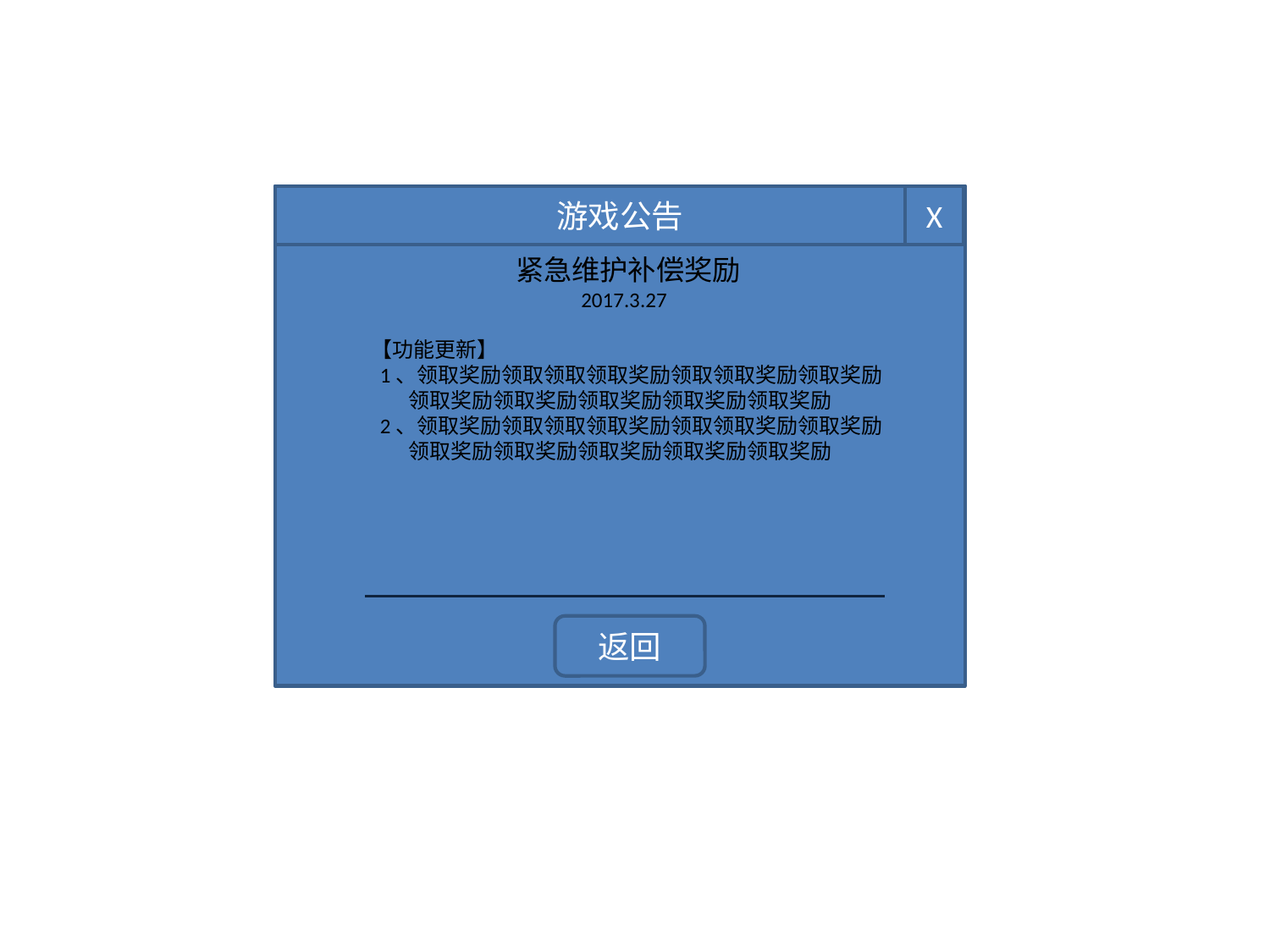

游戏公告
X
           紧急维护补偿奖励
              2017.3.27

                 【功能更新】
                   1、领取奖励领取领取领取奖励领取领取奖励领取奖励
                         领取奖励领取奖励领取奖励领取奖励领取奖励
                   2、领取奖励领取领取领取奖励领取领取奖励领取奖励
                         领取奖励领取奖励领取奖励领取奖励领取奖励

返回